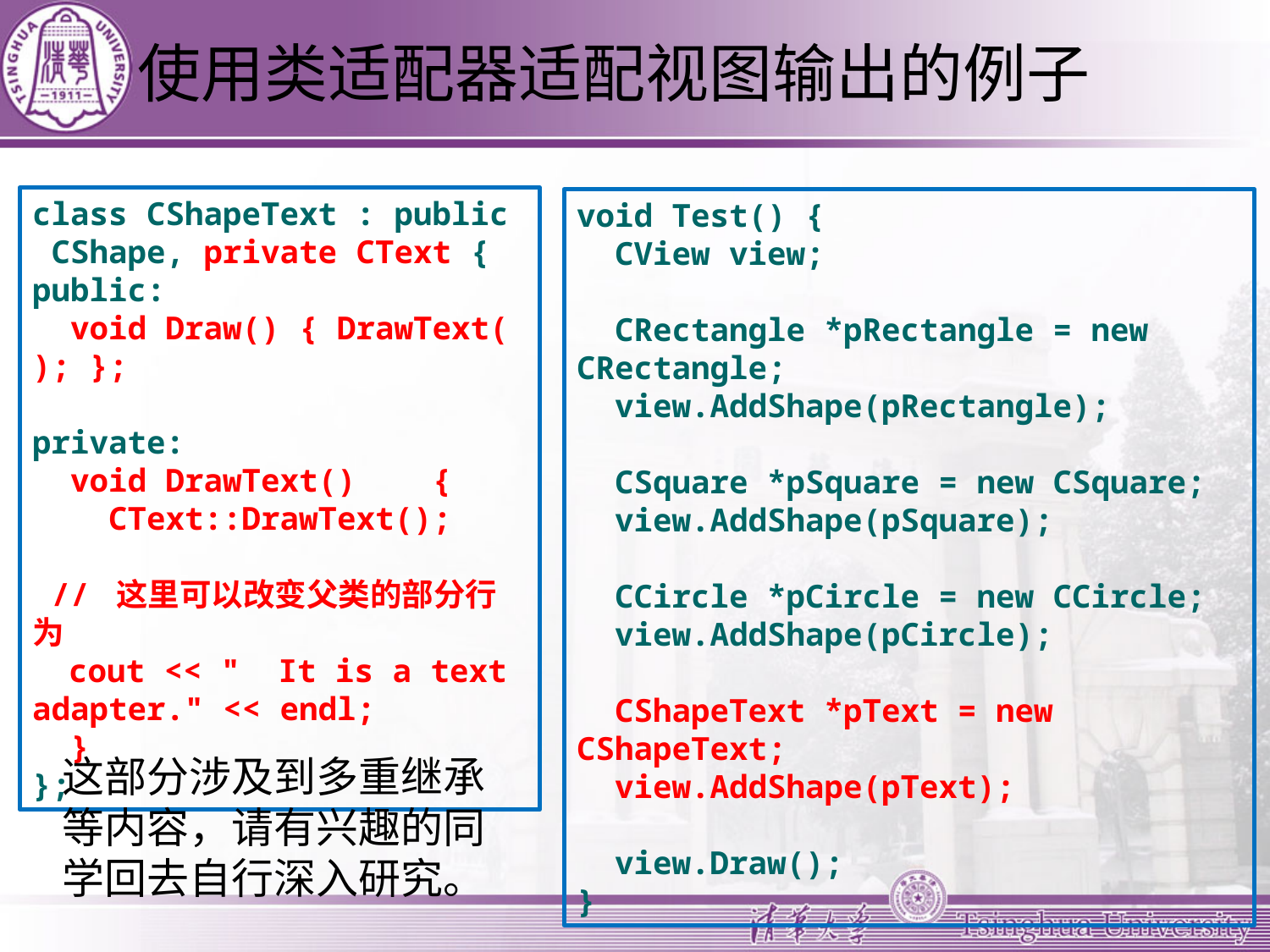

# 使用类适配器适配视图输出的例子
class CShapeText : public CShape, private CText {
public:
  void Draw() { DrawText(); };
private:
  void DrawText()    {
    CText::DrawText();
 // 这里可以改变父类的部分行为
    cout << "  It is a text adapter." << endl;
  }
};
void Test() {
  CView view;

  CRectangle *pRectangle = new CRectangle;
  view.AddShape(pRectangle);

  CSquare *pSquare = new CSquare;
  view.AddShape(pSquare);

  CCircle *pCircle = new CCircle;
  view.AddShape(pCircle);

  CShapeText *pText = new CShapeText;
  view.AddShape(pText);

  view.Draw();
}
这部分涉及到多重继承等内容，请有兴趣的同学回去自行深入研究。